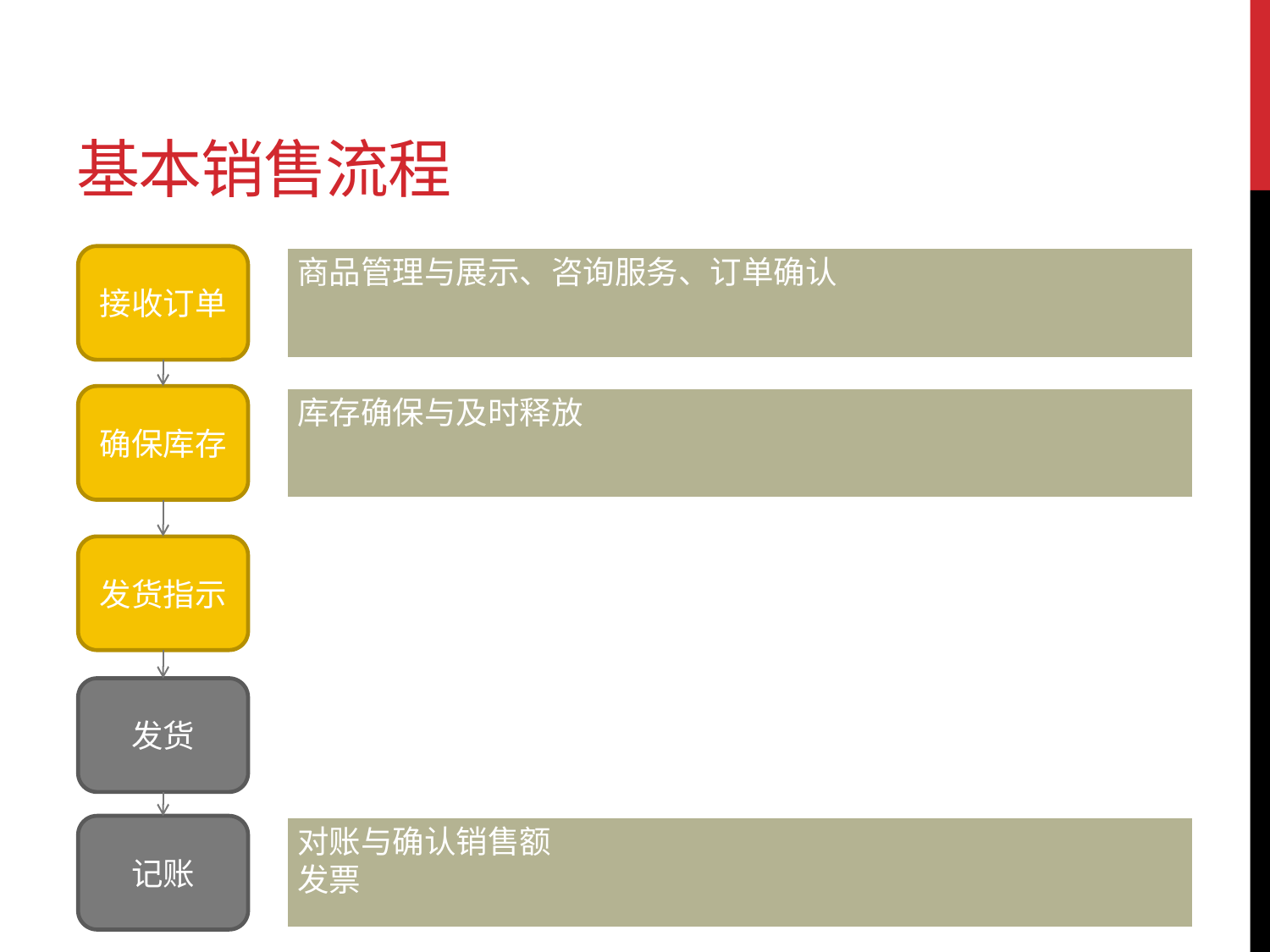

# 基本销售流程
接收订单
商品管理与展示、咨询服务、订单确认
确保库存
库存确保与及时释放
发货指示
发货
记账
对账与确认销售额
发票